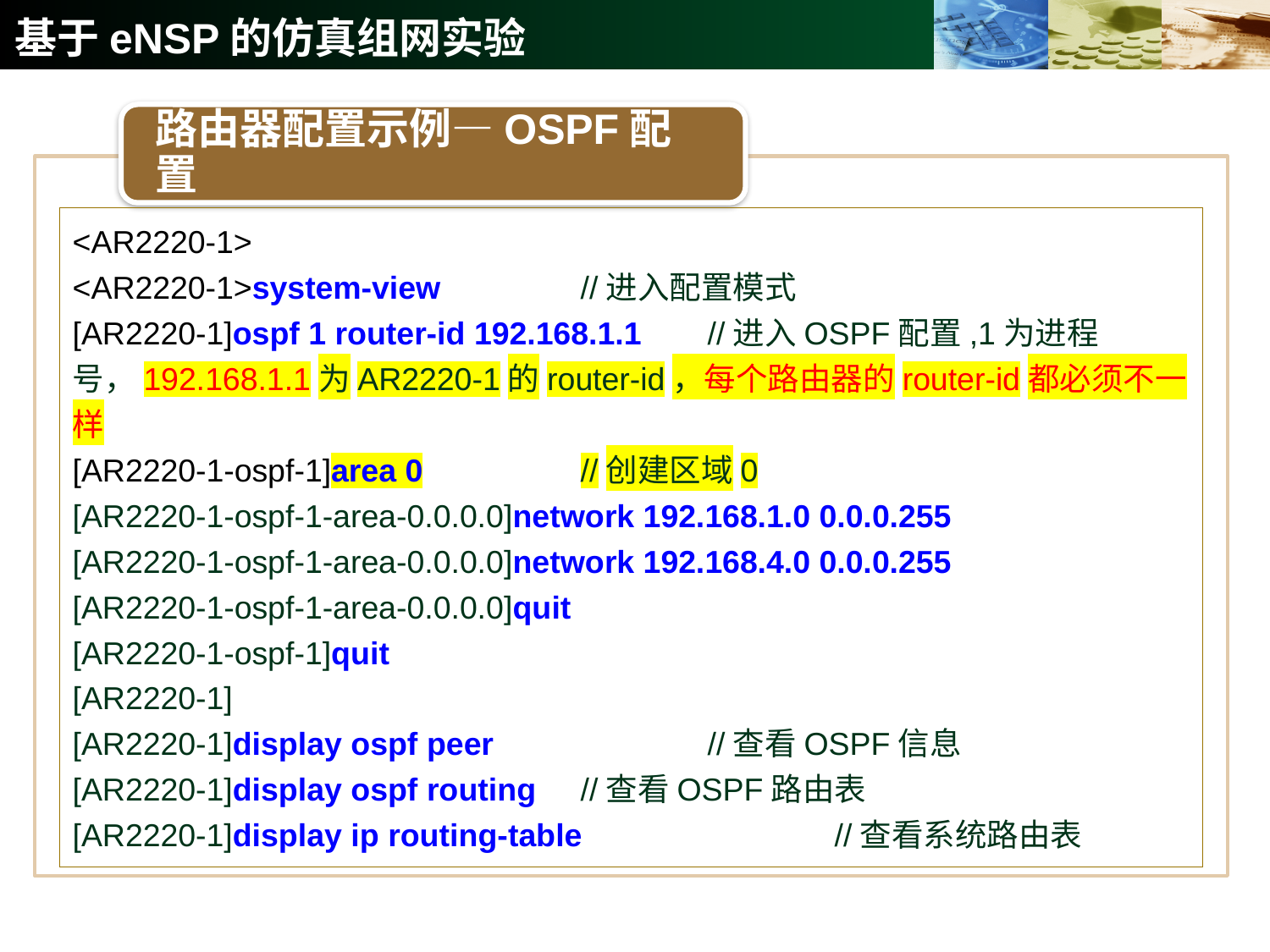

# 基于eNSP的仿真组网实验

路由器配置示例—OSPF配置

<AR2220-1>
<AR2220-1>system-view		//进入配置模式
[AR2220-1]ospf 1 router-id 192.168.1.1	//进入OSPF配置,1为进程号，192.168.1.1为AR2220-1的router-id，每个路由器的router-id都必须不一样
[AR2220-1-ospf-1]area 0		//创建区域0
[AR2220-1-ospf-1-area-0.0.0.0]network 192.168.1.0 0.0.0.255
[AR2220-1-ospf-1-area-0.0.0.0]network 192.168.4.0 0.0.0.255
[AR2220-1-ospf-1-area-0.0.0.0]quit
[AR2220-1-ospf-1]quit
[AR2220-1]
[AR2220-1]display ospf peer		//查看OSPF信息
[AR2220-1]display ospf routing	//查看OSPF路由表
[AR2220-1]display ip routing-table		//查看系统路由表

8